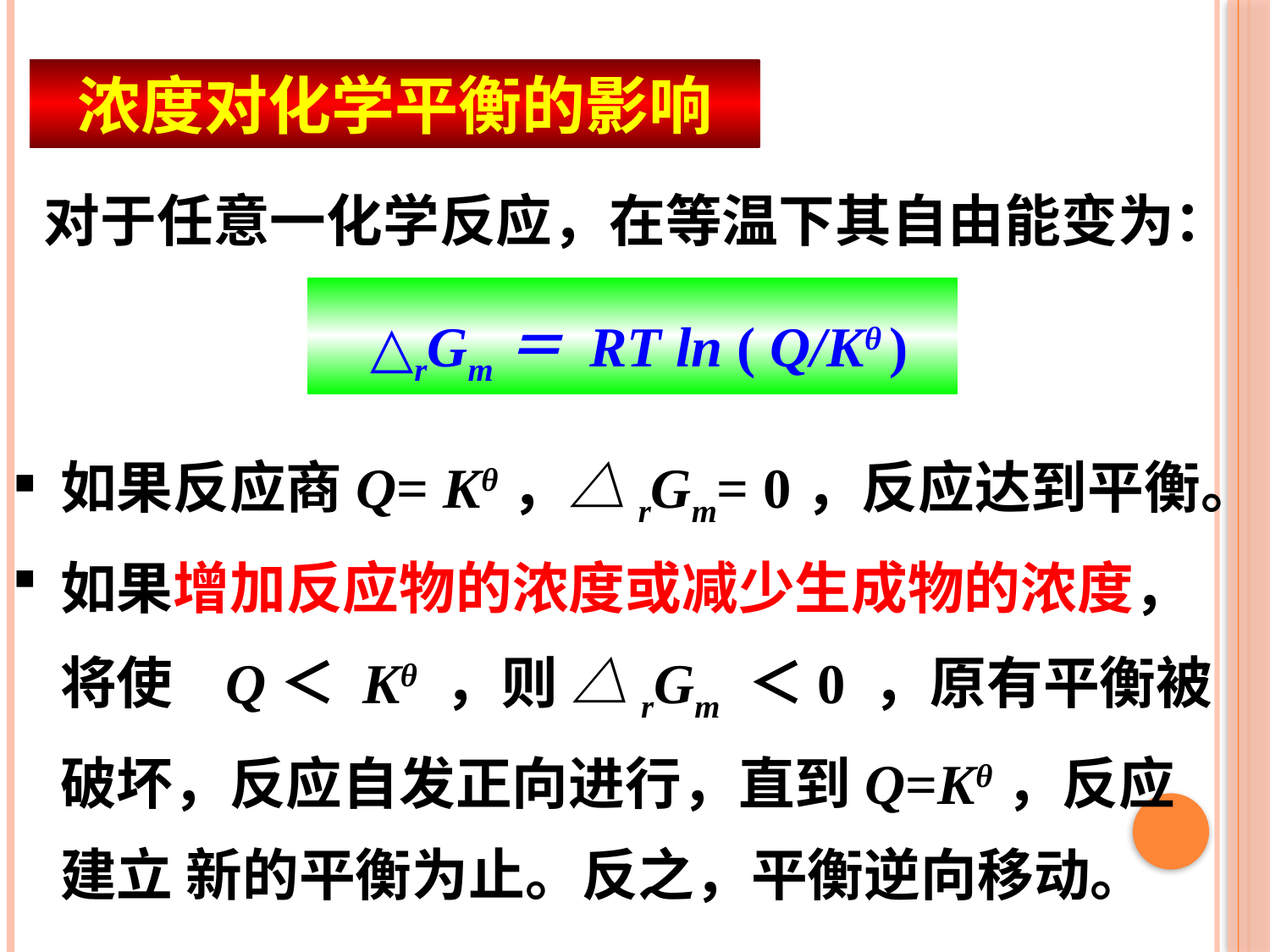

浓度对化学平衡的影响
对于任意一化学反应，在等温下其自由能变为：
 △rGm＝ RT ln ( Q/Kθ )
如果反应商Q= Kθ，△rGm= 0，反应达到平衡。
如果增加反应物的浓度或减少生成物的浓度，将使   Q＜ Kθ ，则 △rGm ＜0 ，原有平衡被破坏，反应自发正向进行，直到Q=Kθ，反应建立 新的平衡为止。反之，平衡逆向移动。
128